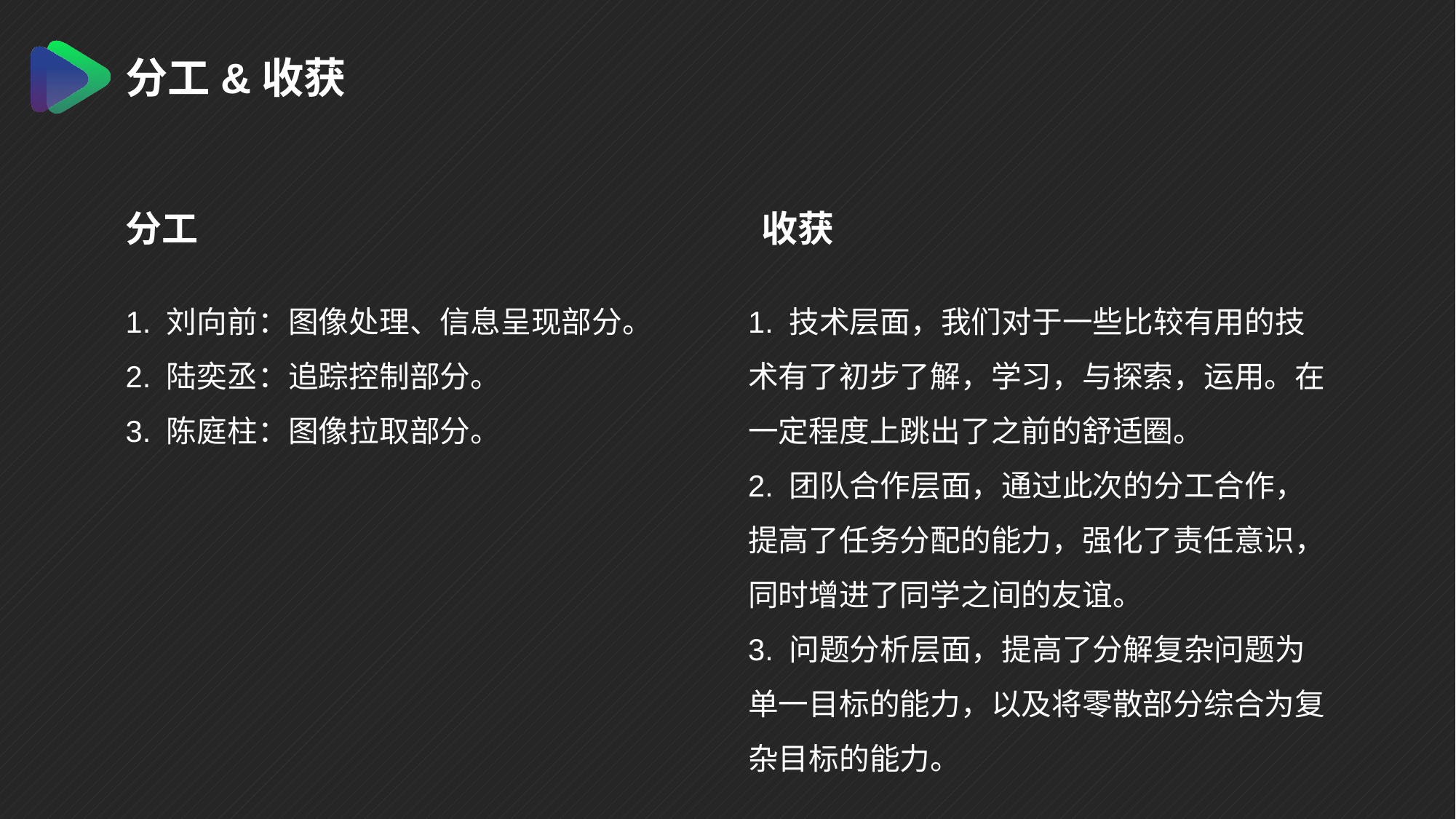

分工&收获
收获
分工
1. 刘向前：图像处理、信息呈现部分。
2. 陆奕丞：追踪控制部分。
3. 陈庭柱：图像拉取部分。
1. 技术层面，我们对于一些比较有用的技术有了初步了解，学习，与探索，运用。在一定程度上跳出了之前的舒适圈。
2. 团队合作层面，通过此次的分工合作，提高了任务分配的能力，强化了责任意识，同时增进了同学之间的友谊。
3. 问题分析层面，提高了分解复杂问题为单一目标的能力，以及将零散部分综合为复杂目标的能力。